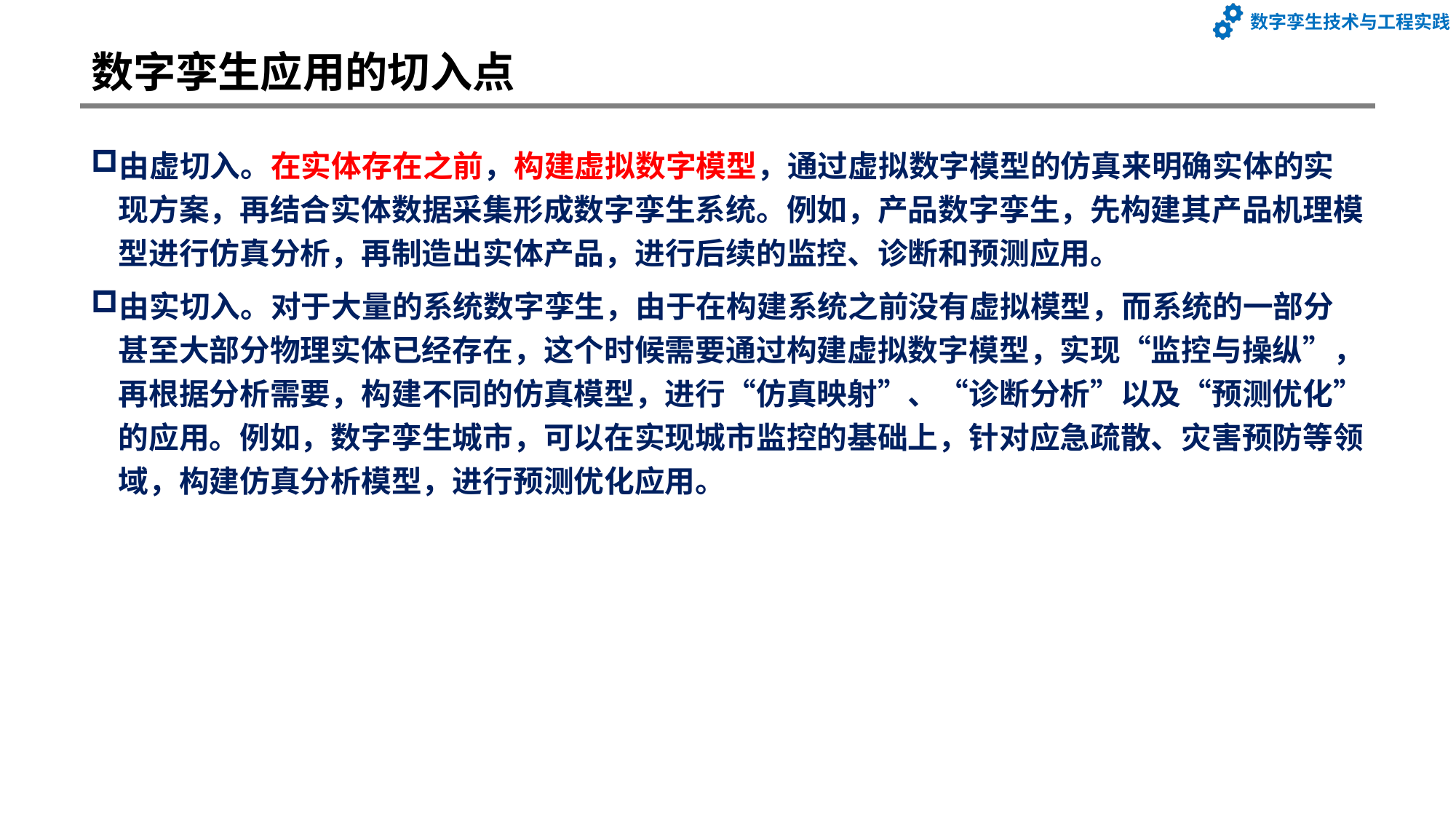

# 数字孪生应用的切入点
由虚切入。在实体存在之前，构建虚拟数字模型，通过虚拟数字模型的仿真来明确实体的实现方案，再结合实体数据采集形成数字孪生系统。例如，产品数字孪生，先构建其产品机理模型进行仿真分析，再制造出实体产品，进行后续的监控、诊断和预测应用。
由实切入。对于大量的系统数字孪生，由于在构建系统之前没有虚拟模型，而系统的一部分甚至大部分物理实体已经存在，这个时候需要通过构建虚拟数字模型，实现“监控与操纵”，再根据分析需要，构建不同的仿真模型，进行“仿真映射”、“诊断分析”以及“预测优化”的应用。例如，数字孪生城市，可以在实现城市监控的基础上，针对应急疏散、灾害预防等领域，构建仿真分析模型，进行预测优化应用。